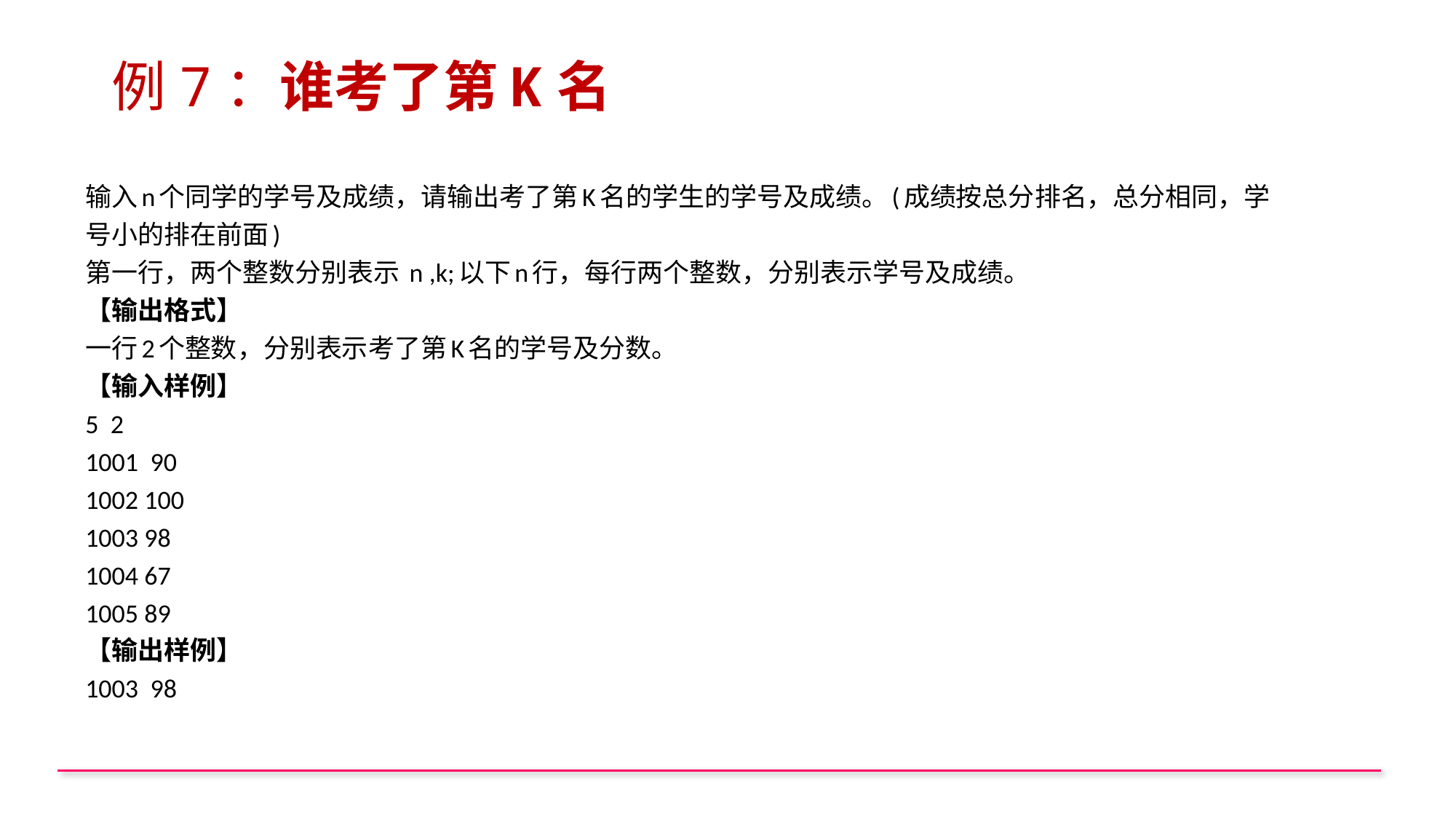

# 例7：谁考了第K名
输入n个同学的学号及成绩，请输出考了第K名的学生的学号及成绩。(成绩按总分排名，总分相同，学号小的排在前面)
第一行，两个整数分别表示 n ,k;以下n行，每行两个整数，分别表示学号及成绩。
【输出格式】
一行2个整数，分别表示考了第K名的学号及分数。
【输入样例】
5  2
1001  90
1002 100
1003 98
1004 67
1005 89
【输出样例】
1003  98